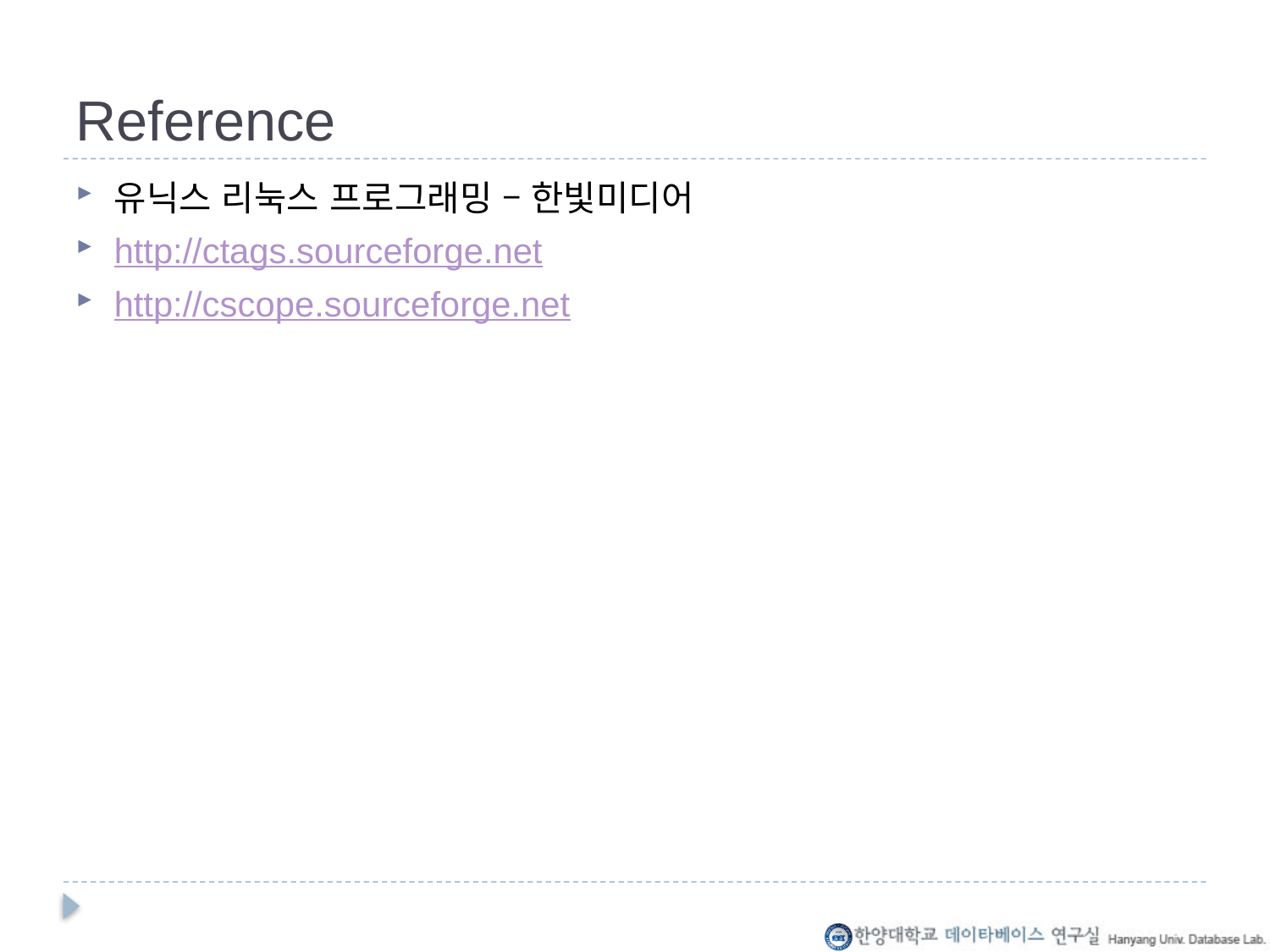

# Reference
유닉스 리눅스 프로그래밍 – 한빛미디어
http://ctags.sourceforge.net
http://cscope.sourceforge.net